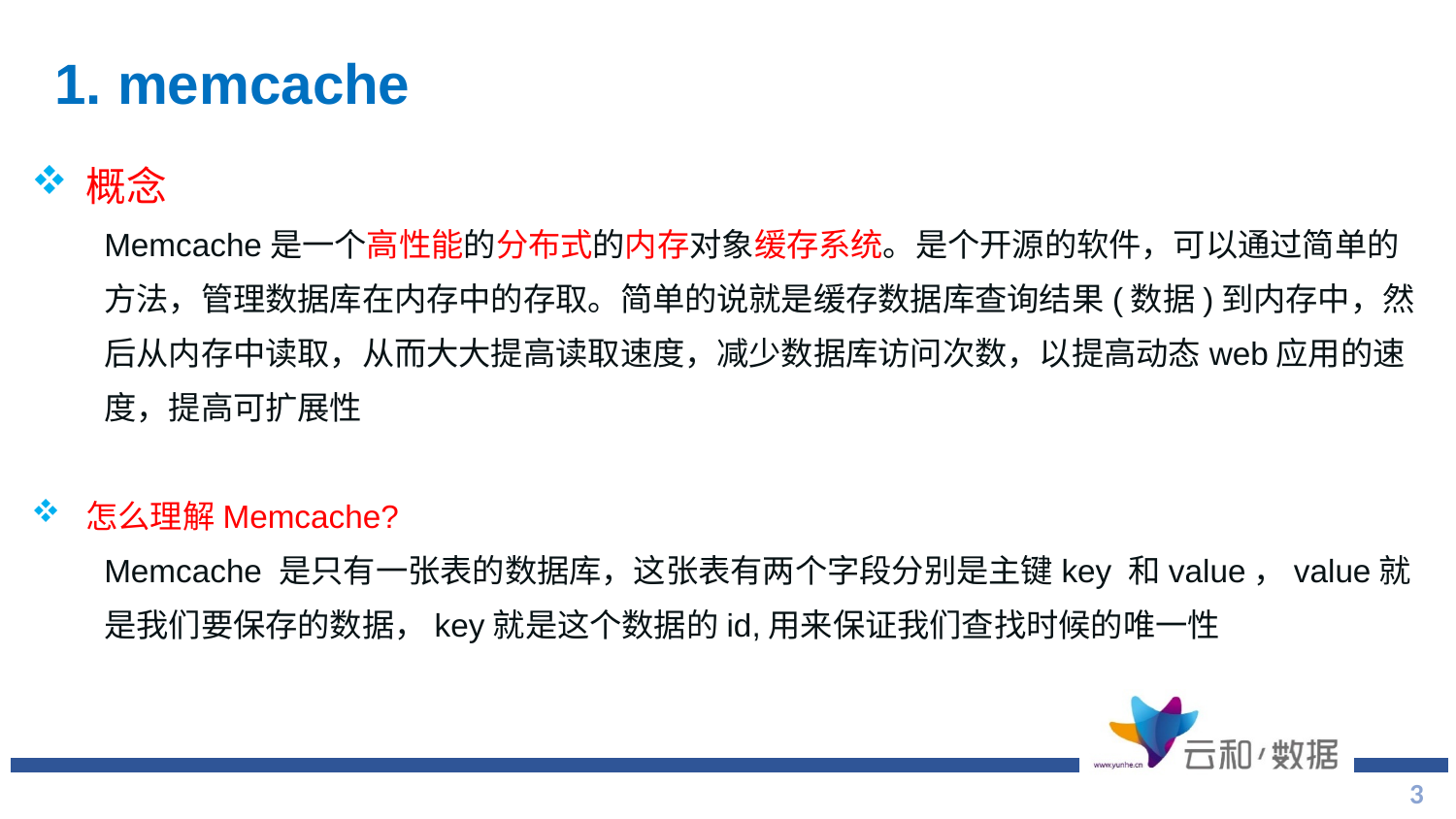

# 1. memcache
概念
Memcache是一个高性能的分布式的内存对象缓存系统。是个开源的软件，可以通过简单的方法，管理数据库在内存中的存取。简单的说就是缓存数据库查询结果(数据)到内存中，然后从内存中读取，从而大大提高读取速度，减少数据库访问次数，以提高动态web应用的速度，提高可扩展性

怎么理解Memcache?
Memcache 是只有一张表的数据库，这张表有两个字段分别是主键key 和value，value就是我们要保存的数据，key就是这个数据的id,用来保证我们查找时候的唯一性
3